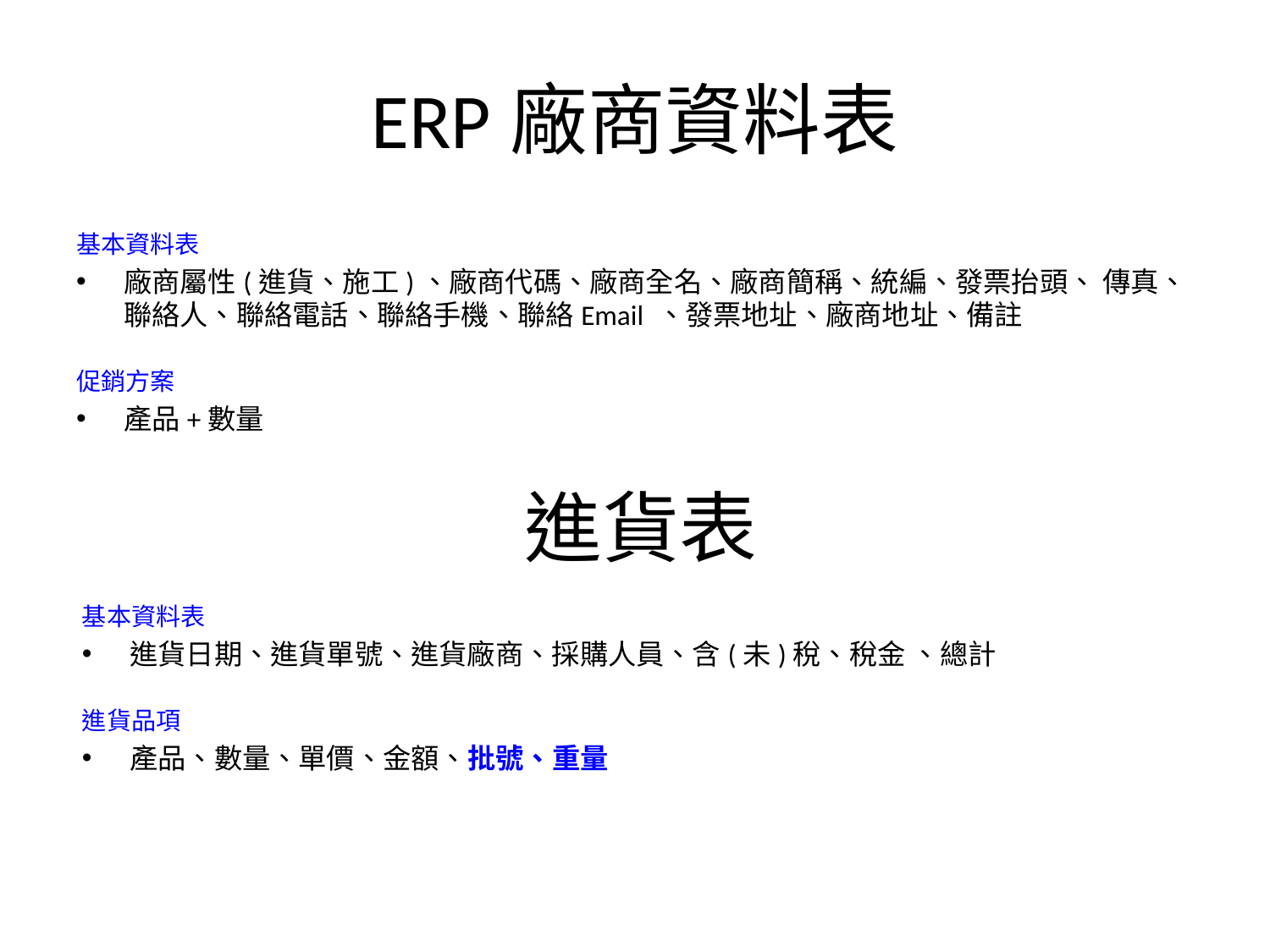

# ERP廠商資料表
基本資料表
廠商屬性(進貨、施工)、廠商代碼、廠商全名、廠商簡稱、統編、發票抬頭、 傳真、聯絡人、聯絡電話、聯絡手機、聯絡Email 、發票地址、廠商地址、備註

促銷方案
產品+數量
進貨表
基本資料表
進貨日期、進貨單號、進貨廠商、採購人員、含(未)稅、稅金 、總計

進貨品項
產品、數量、單價、金額、批號、重量